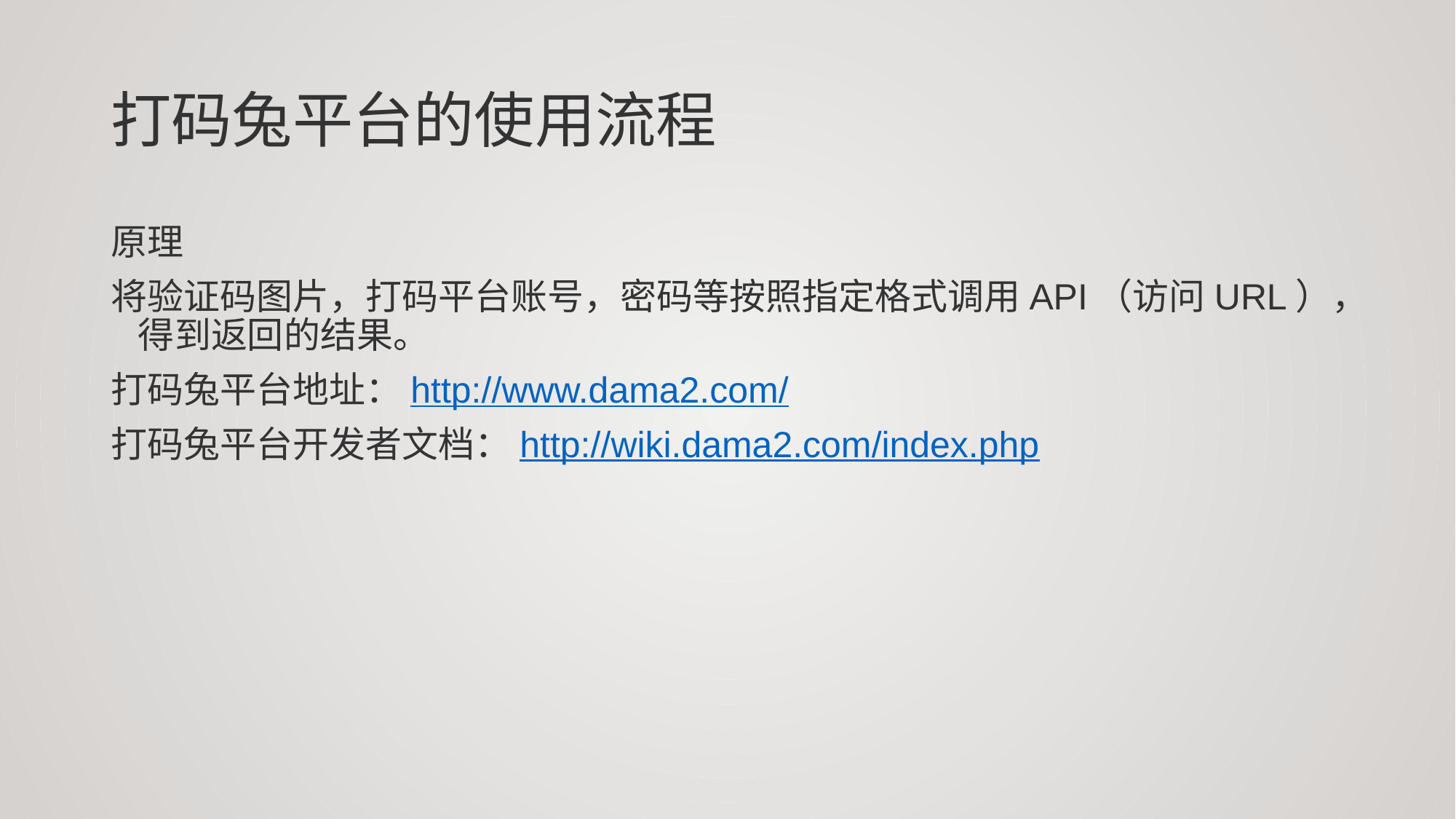

# 打码兔平台的使用流程
原理
将验证码图片，打码平台账号，密码等按照指定格式调用API（访问URL），得到返回的结果。
打码兔平台地址：http://www.dama2.com/
打码兔平台开发者文档：http://wiki.dama2.com/index.php